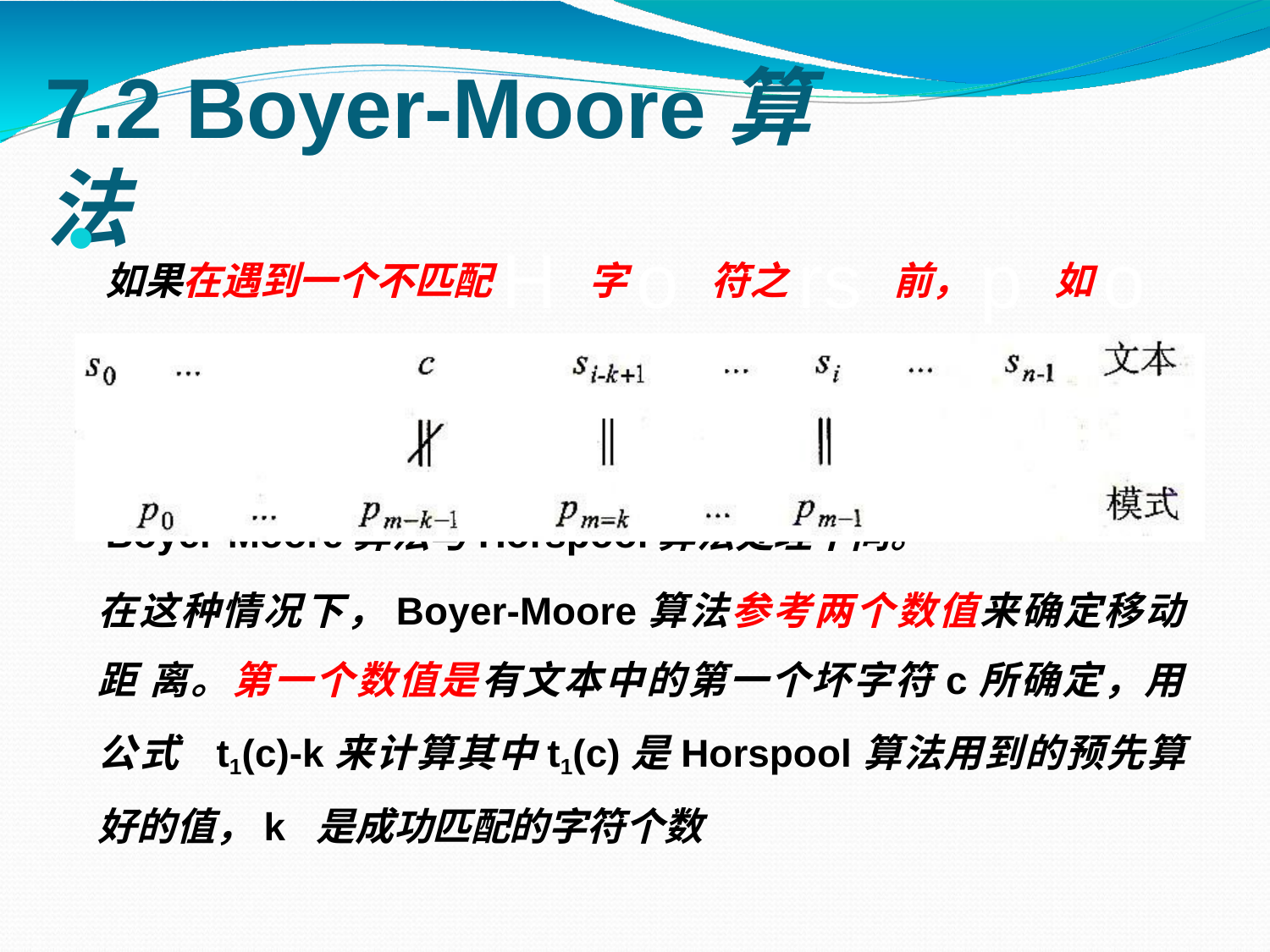

# 7.2 Boyer-Moore算法
如果在遇到一个不匹配H字o符之rs前，p如o果o已l经算有k(法0<k<m)个字符 匹配成功，则Boyer-Moore算法与Horspool算法处理不同。

在这种情况下，Boyer-Moore算法参考两个数值来确定移动距 离。第一个数值是有文本中的第一个坏字符c所确定，用公式  t1(c)-k来计算其中t1(c)是Horspool算法用到的预先算好的值，k  是成功匹配的字符个数